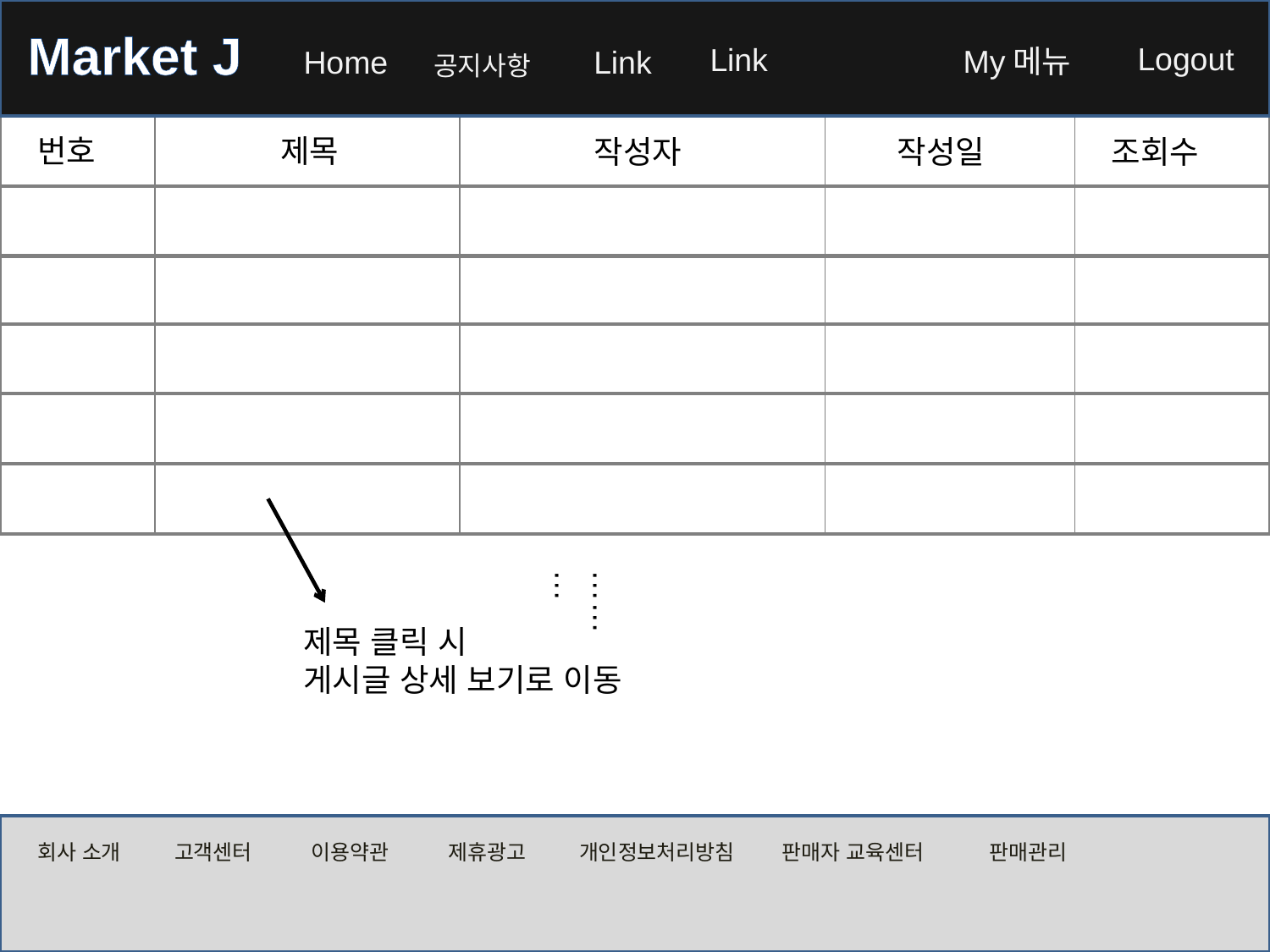

Market J
Logout
Link
My메뉴
Home
Link
공지사항
공지사항 링크 클릭 시

번호
제목
작성자
작성일
조회수

………
제목 클릭 시
게시글 상세 보기로 이동

회사 소개         고객센터          이용약관          제휴광고         개인정보처리방침        판매자 교육센터           판매관리